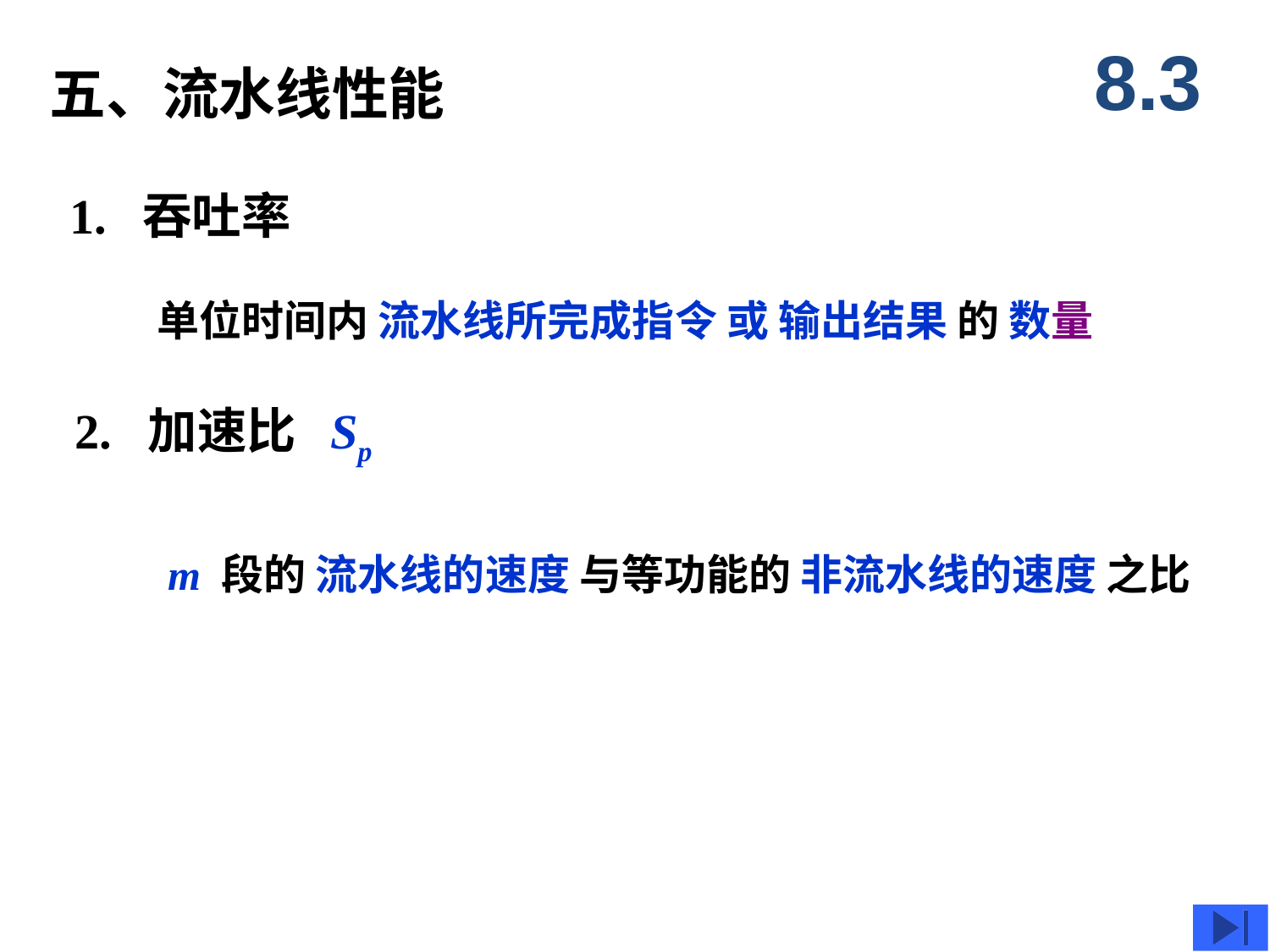

8.3
五、流水线性能
1.  吞吐率
单位时间内 流水线所完成指令 或 输出结果 的 数量
2.  加速比  Sp
 m 段的 流水线的速度 与等功能的 非流水线的速度 之比